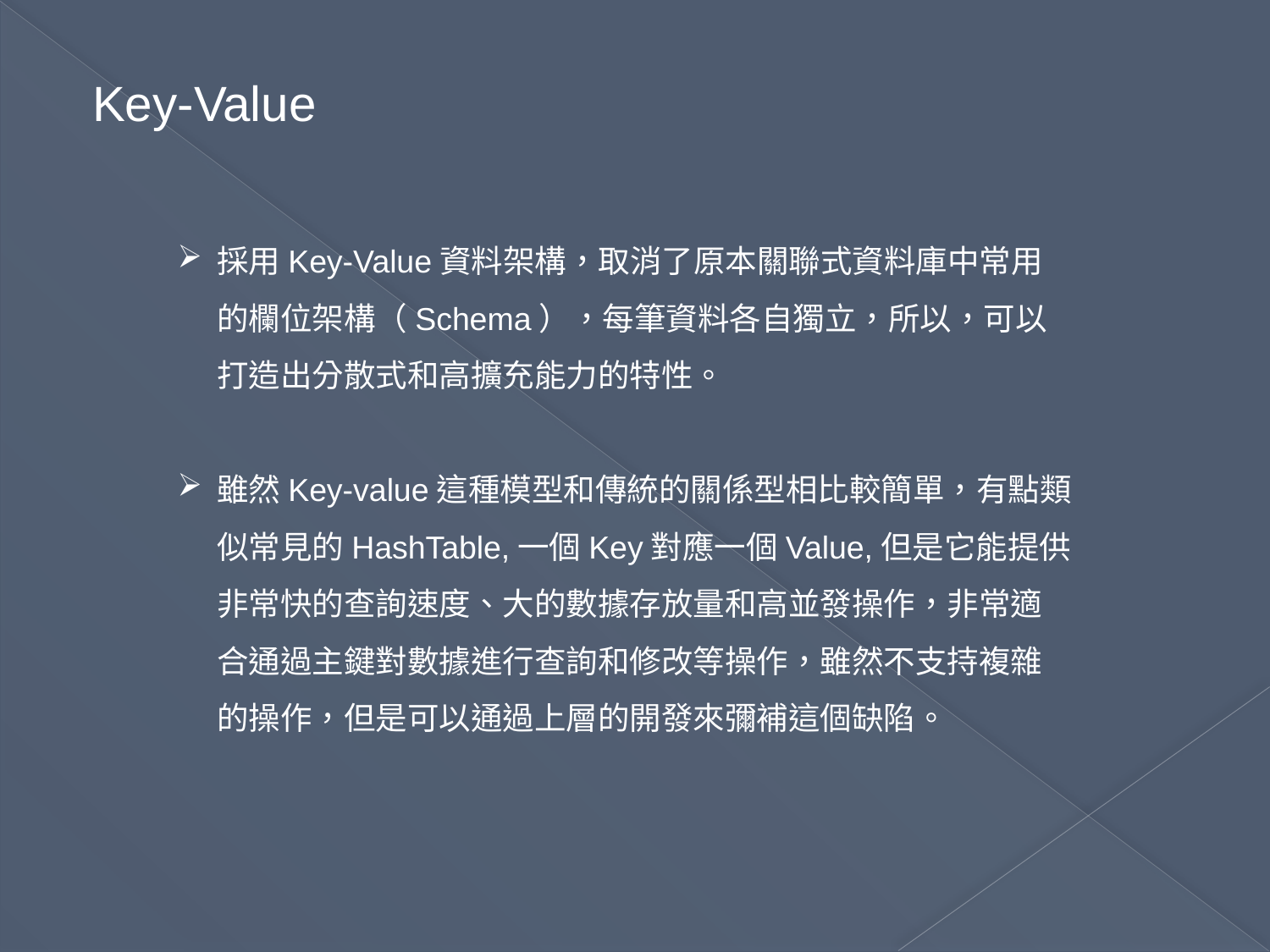

Key-Value
採用Key-Value資料架構，取消了原本關聯式資料庫中常用的欄位架構（Schema），每筆資料各自獨立，所以，可以打造出分散式和高擴充能力的特性。

雖然Key-value這種模型和傳統的關係型相比較簡單，有點類似常見的HashTable,一個Key對應一個Value,但是它能提供非常快的查詢速度、大的數據存放量和高並發操作，非常適合通過主鍵對數據進行查詢和修改等操作，雖然不支持複雜的操作，但是可以通過上層的開發來彌補這個缺陷。